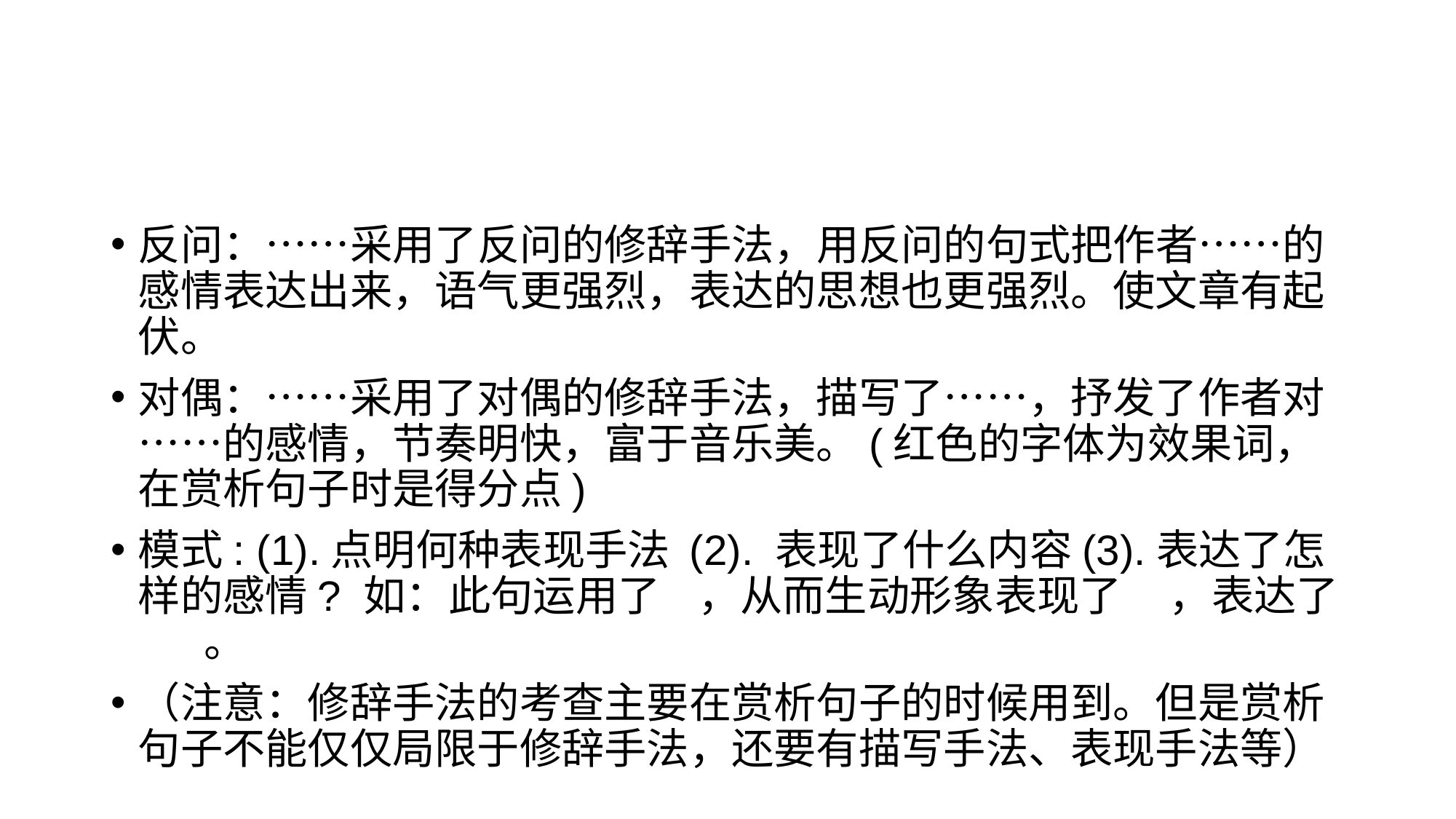

#
反问：……采用了反问的修辞手法，用反问的句式把作者……的感情表达出来，语气更强烈，表达的思想也更强烈。使文章有起伏。
对偶：……采用了对偶的修辞手法，描写了……，抒发了作者对……的感情，节奏明快，富于音乐美。(红色的字体为效果词，在赏析句子时是得分点)
模式: (1).点明何种表现手法 (2). 表现了什么内容(3).表达了怎样的感情? 如：此句运用了    ，从而生动形象表现了     ，表达了        。
（注意：修辞手法的考查主要在赏析句子的时候用到。但是赏析句子不能仅仅局限于修辞手法，还要有描写手法、表现手法等）